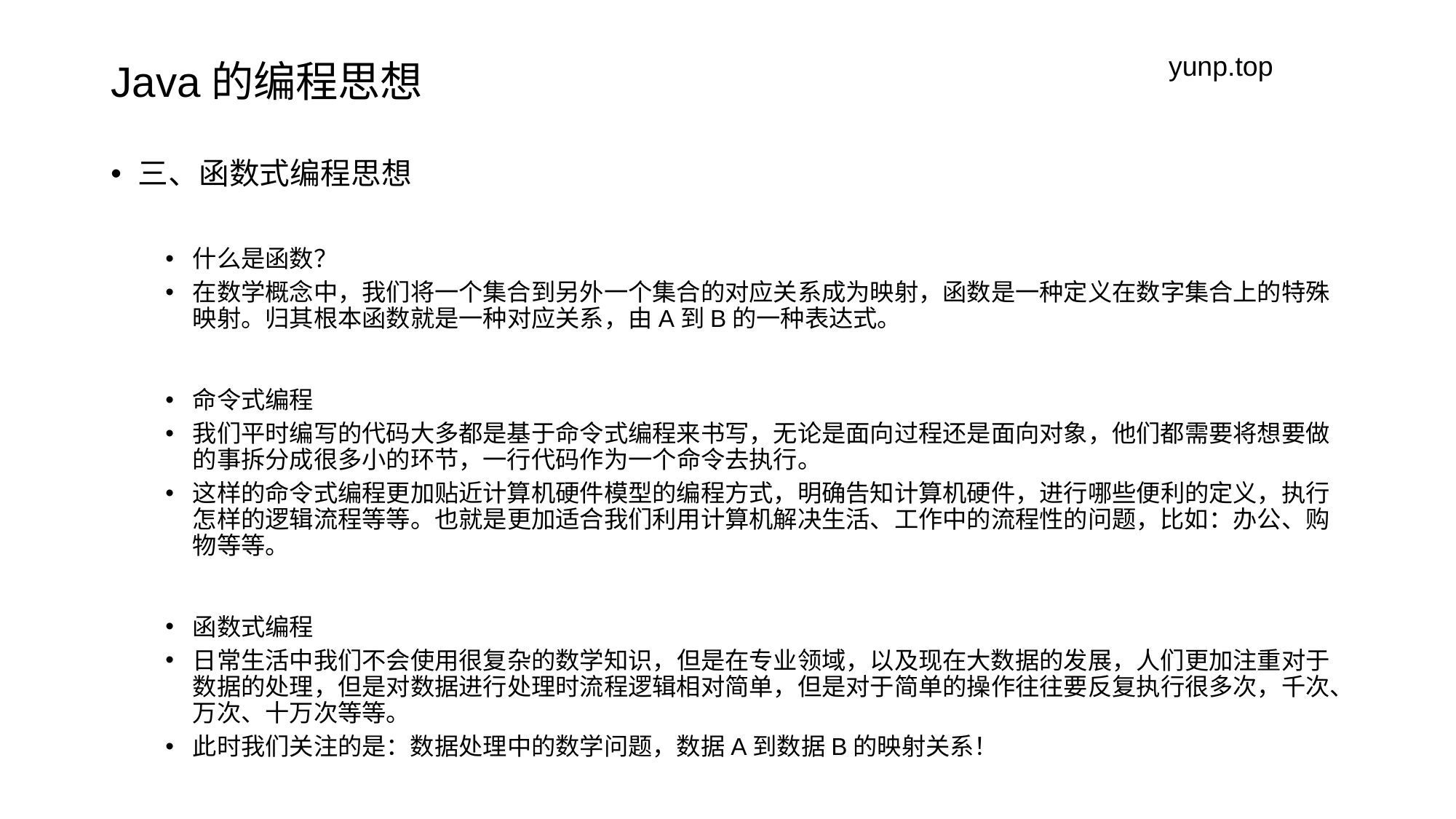

# Java的编程思想
yunp.top
三、函数式编程思想

什么是函数？
在数学概念中，我们将一个集合到另外一个集合的对应关系成为映射，函数是一种定义在数字集合上的特殊映射。归其根本函数就是一种对应关系，由A到B的一种表达式。

命令式编程
我们平时编写的代码大多都是基于命令式编程来书写，无论是面向过程还是面向对象，他们都需要将想要做的事拆分成很多小的环节，一行代码作为一个命令去执行。
这样的命令式编程更加贴近计算机硬件模型的编程方式，明确告知计算机硬件，进行哪些便利的定义，执行怎样的逻辑流程等等。也就是更加适合我们利用计算机解决生活、工作中的流程性的问题，比如：办公、购物等等。

函数式编程
日常生活中我们不会使用很复杂的数学知识，但是在专业领域，以及现在大数据的发展，人们更加注重对于数据的处理，但是对数据进行处理时流程逻辑相对简单，但是对于简单的操作往往要反复执行很多次，千次、万次、十万次等等。
此时我们关注的是：数据处理中的数学问题，数据A到数据B的映射关系！